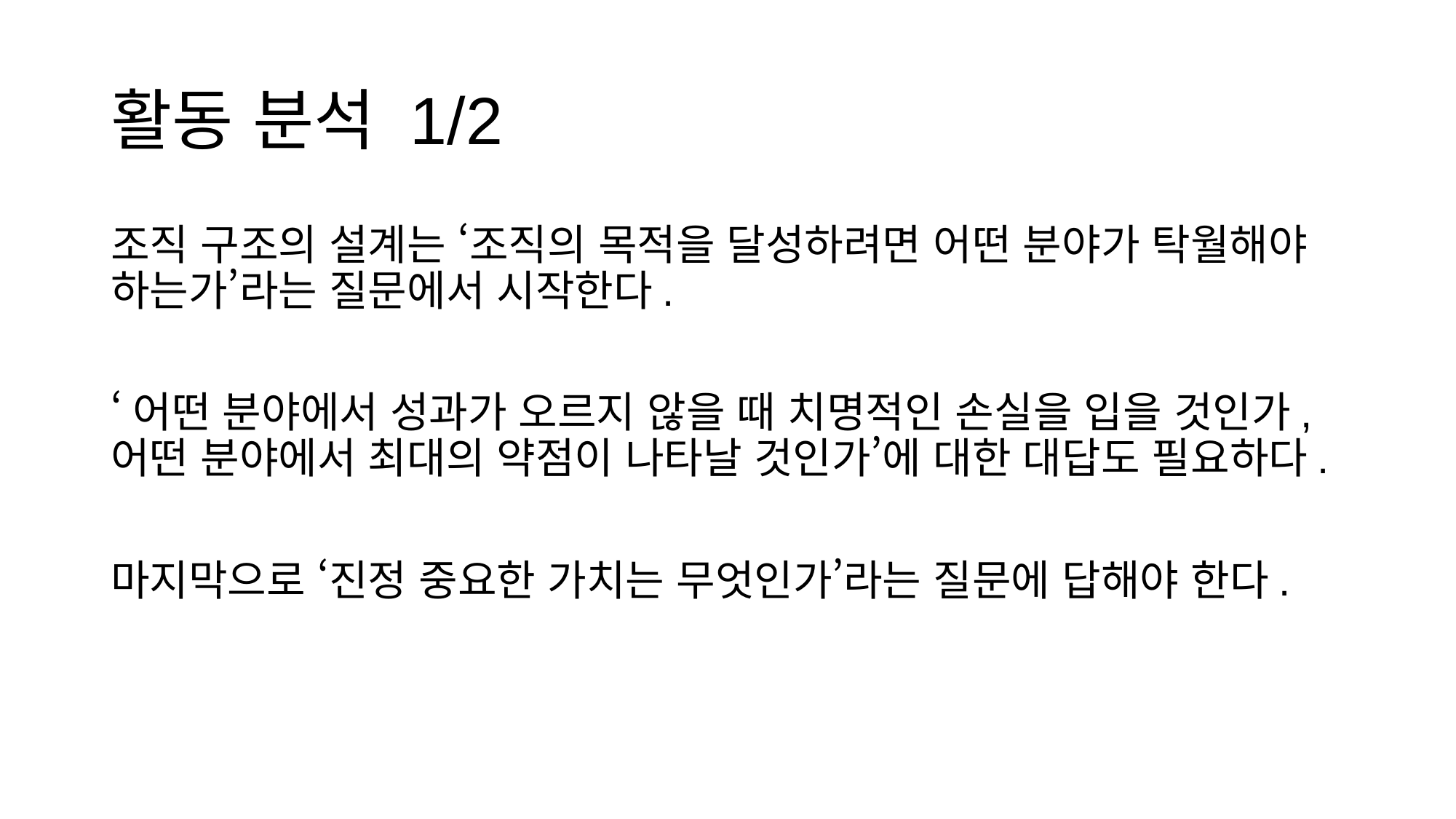

# 활동 분석 1/2
조직 구조의 설계는 ‘조직의 목적을 달성하려면 어떤 분야가 탁월해야 하는가’라는 질문에서 시작한다.

‘어떤 분야에서 성과가 오르지 않을 때 치명적인 손실을 입을 것인가, 어떤 분야에서 최대의 약점이 나타날 것인가’에 대한 대답도 필요하다.

마지막으로 ‘진정 중요한 가치는 무엇인가’라는 질문에 답해야 한다.